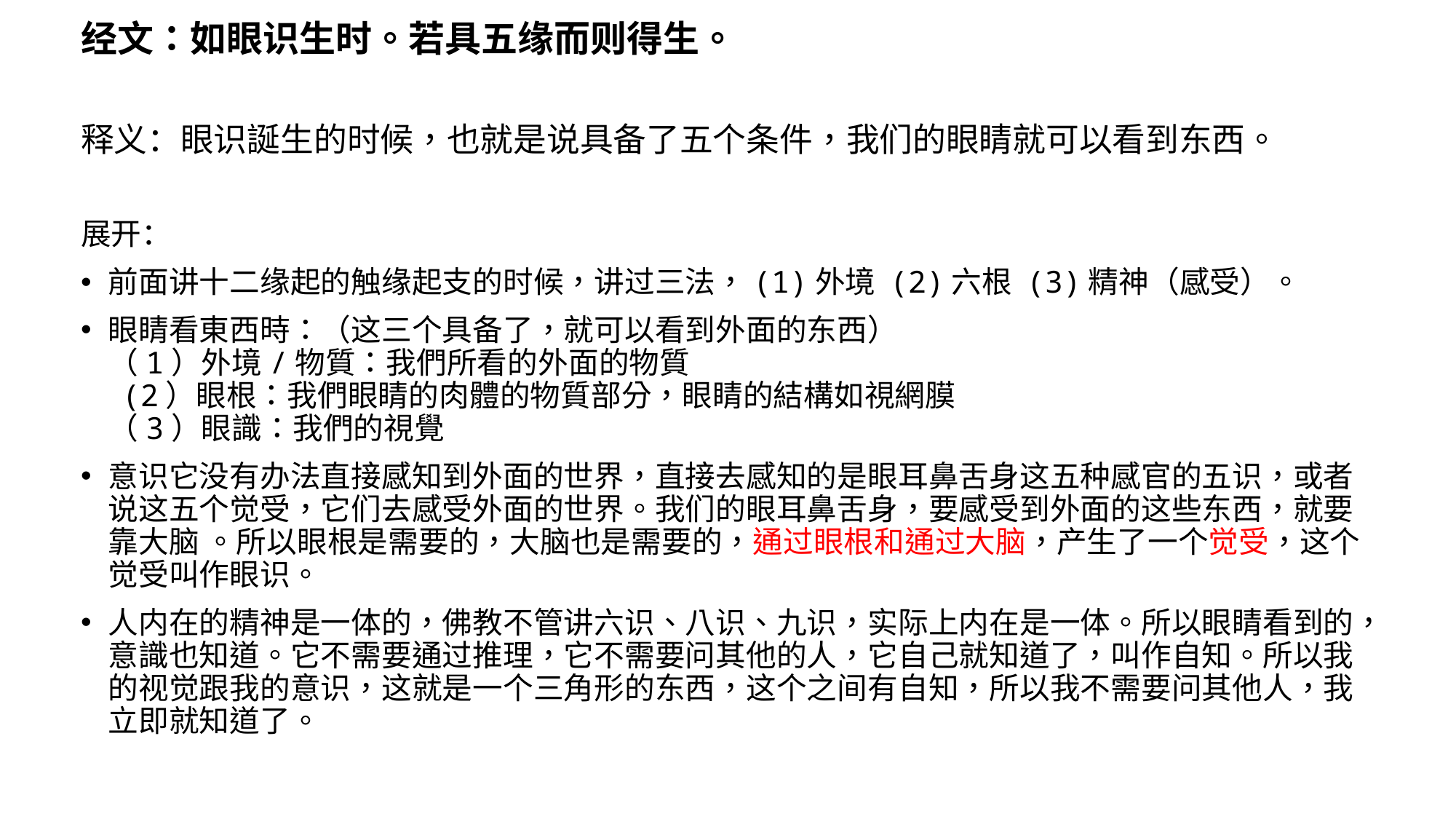

经文：如眼识生时。若具五缘而则得生。

释义：眼识誕生的时候，也就是说具备了五个条件，我们的眼睛就可以看到东西。

展开：
前面讲十二缘起的触缘起支的时候，讲过三法，(1)外境 (2)六根 (3)精神（感受）。
眼睛看東西時：（这三个具备了，就可以看到外面的东西）
（1）外境/物質：我們所看的外面的物質
 (2）眼根：我們眼睛的肉體的物質部分，眼睛的結構如視網膜
（3）眼識：我們的視覺
意识它没有办法直接感知到外面的世界，直接去感知的是眼耳鼻舌身这五种感官的五识，或者说这五个觉受，它们去感受外面的世界。我们的眼耳鼻舌身，要感受到外面的这些东西，就要靠大脑 。所以眼根是需要的，大脑也是需要的，通过眼根和通过大脑，产生了一个觉受，这个觉受叫作眼识。
人内在的精神是一体的，佛教不管讲六识、八识、九识，实际上内在是一体。所以眼睛看到的，意識也知道。它不需要通过推理，它不需要问其他的人，它自己就知道了，叫作自知。所以我的视觉跟我的意识，这就是一个三角形的东西，这个之间有自知，所以我不需要问其他人，我立即就知道了。